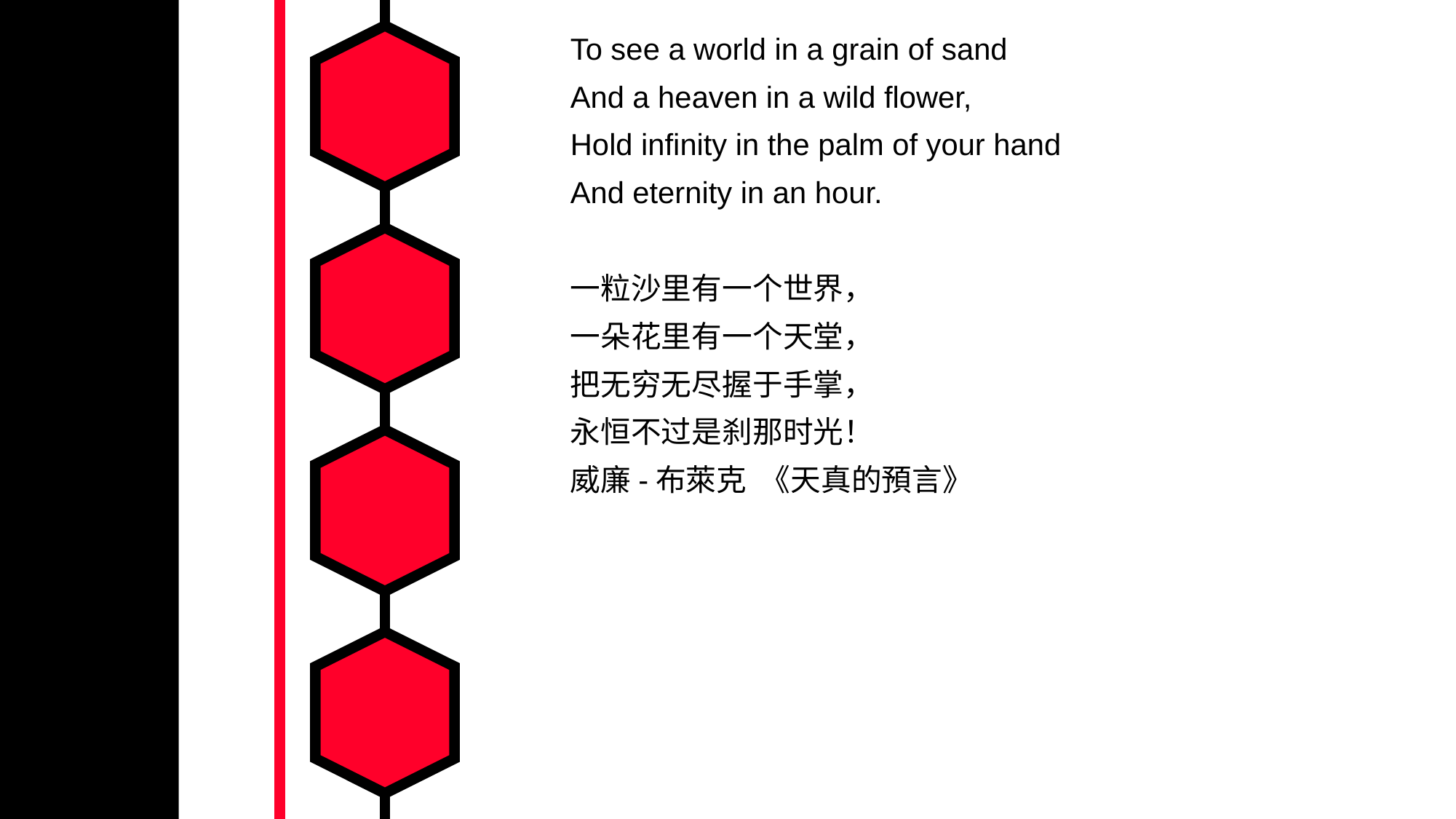

#
To see a world in a grain of sand
And a heaven in a wild flower,
Hold infinity in the palm of your hand
And eternity in an hour.

一粒沙里有一个世界，
一朵花里有一个天堂，
把无穷无尽握于手掌，
永恒不过是刹那时光！
威廉-布萊克  《天真的預言》